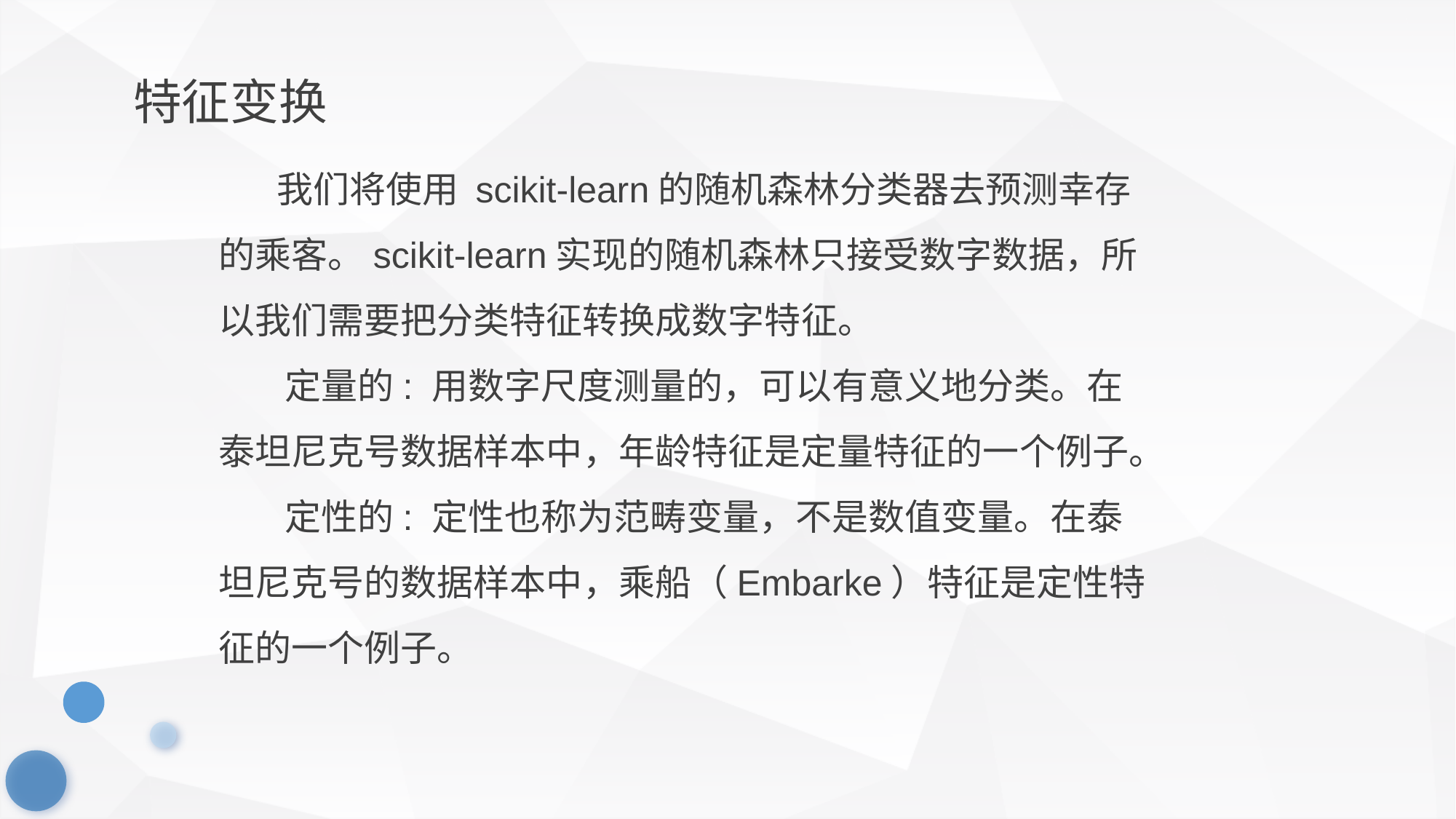

特征变换
      我们将使用 scikit-learn的随机森林分类器去预测幸存的乘客。scikit-learn实现的随机森林只接受数字数据，所以我们需要把分类特征转换成数字特征。
       定量的: 用数字尺度测量的，可以有意义地分类。在泰坦尼克号数据样本中，年龄特征是定量特征的一个例子。
       定性的: 定性也称为范畴变量，不是数值变量。在泰坦尼克号的数据样本中，乘船（Embarke）特征是定性特征的一个例子。